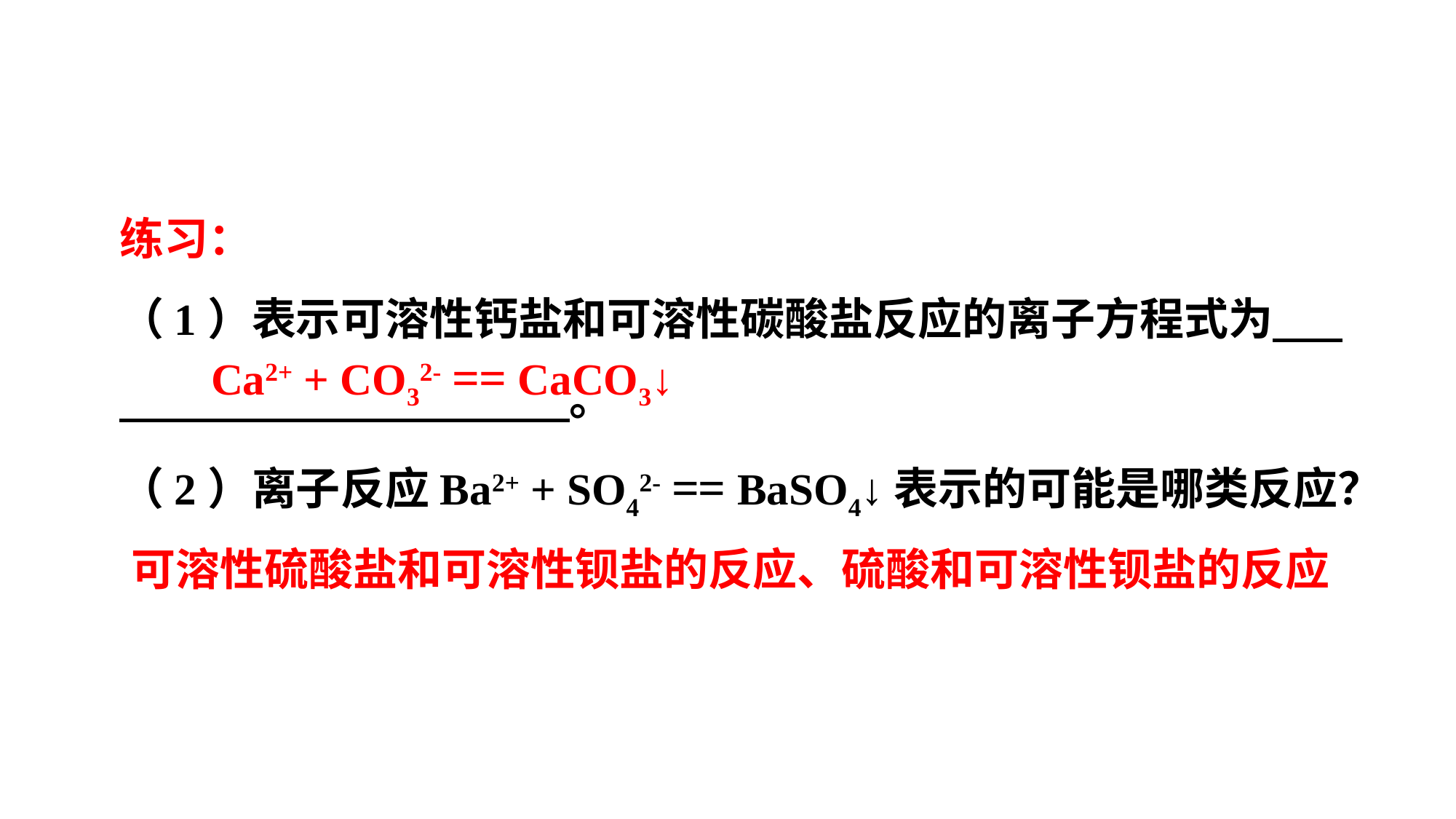

练习：
（1）表示可溶性钙盐和可溶性碳酸盐反应的离子方程式为                                                     。
（2）离子反应Ba2+ + SO42- == BaSO4↓表示的可能是哪类反应？
Ca2+ + CO32- == CaCO3↓
可溶性硫酸盐和可溶性钡盐的反应、硫酸和可溶性钡盐的反应